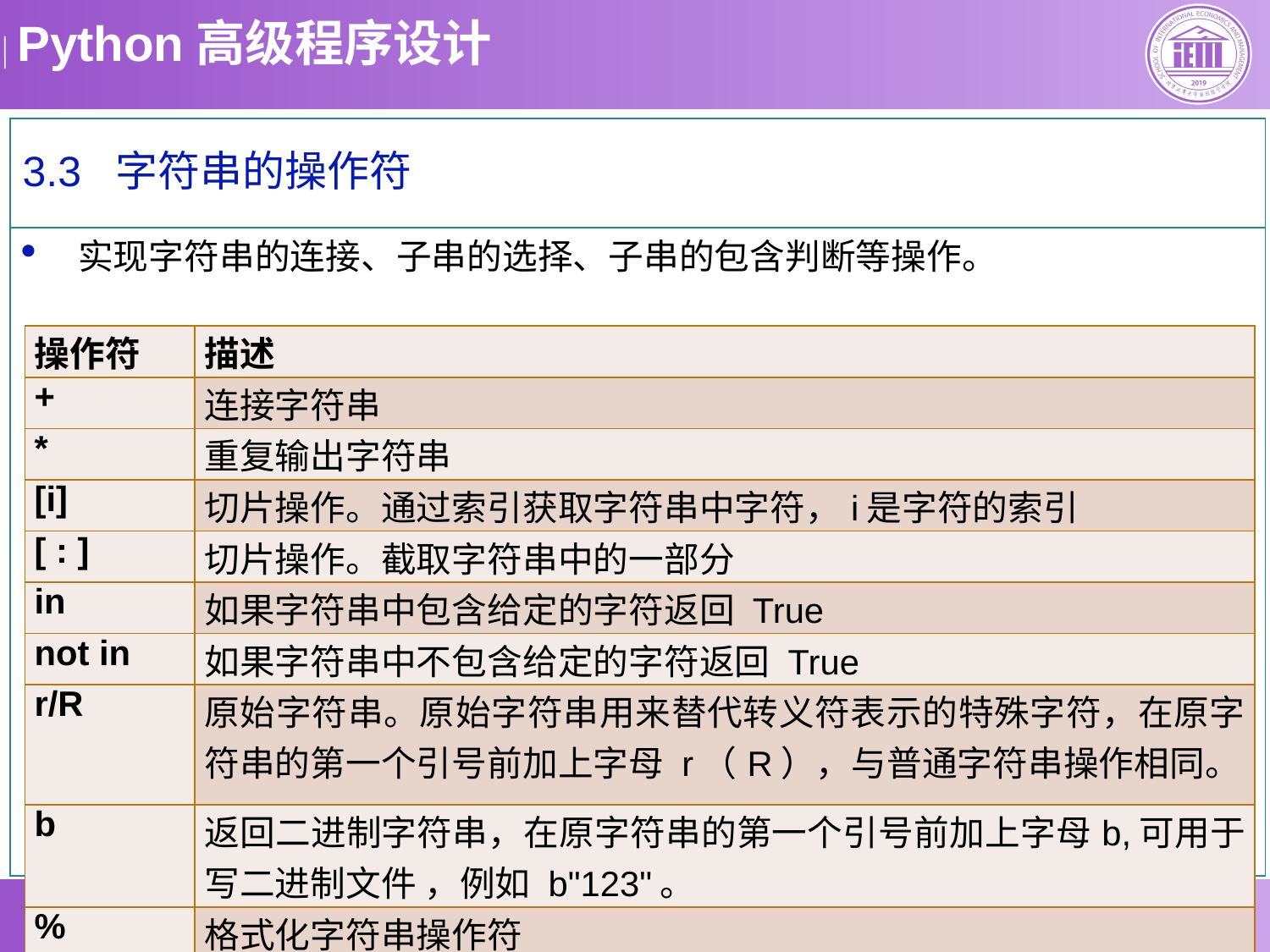

3.3  字符串的操作符
实现字符串的连接、子串的选择、子串的包含判断等操作。

| 操作符 | 描述 |
| --- | --- |
| + | 连接字符串 |
| \* | 重复输出字符串 |
| [i] | 切片操作。通过索引获取字符串中字符，i是字符的索引 |
| [ : ] | 切片操作。截取字符串中的一部分 |
| in | 如果字符串中包含给定的字符返回 True |
| not in | 如果字符串中不包含给定的字符返回 True |
| r/R | 原始字符串。原始字符串用来替代转义符表示的特殊字符，在原字符串的第一个引号前加上字母 r（R），与普通字符串操作相同。 |
| b | 返回二进制字符串，在原字符串的第一个引号前加上字母b,可用于写二进制文件 ，例如 b"123"。 |
| % | 格式化字符串操作符 |